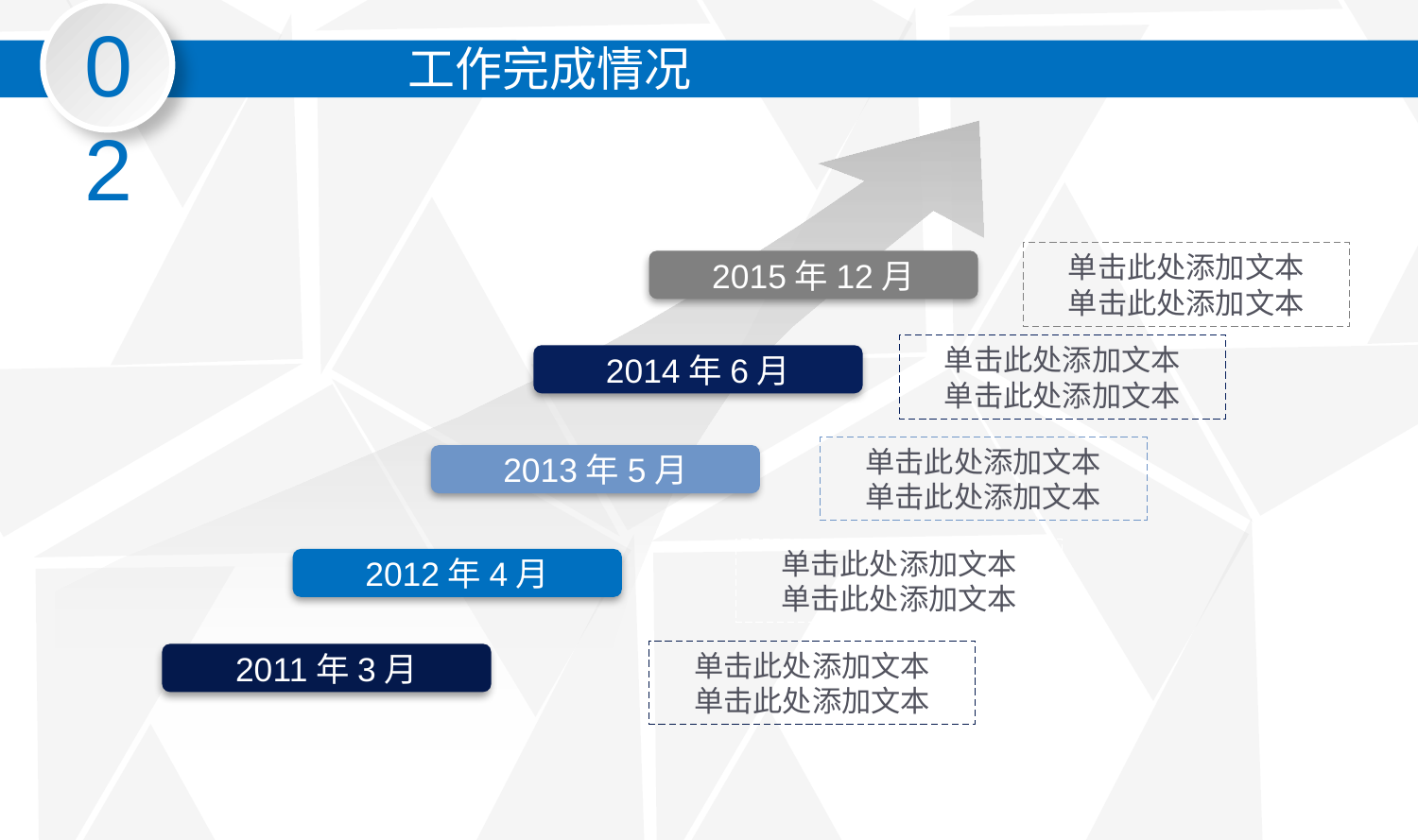

02
工作完成情况

单击此处添加文本
单击此处添加文本
2015年12月
单击此处添加文本
单击此处添加文本
2014年6月
单击此处添加文本
单击此处添加文本
2013年5月
单击此处添加文本
单击此处添加文本
2012年4月
单击此处添加文本
单击此处添加文本
2011年3月